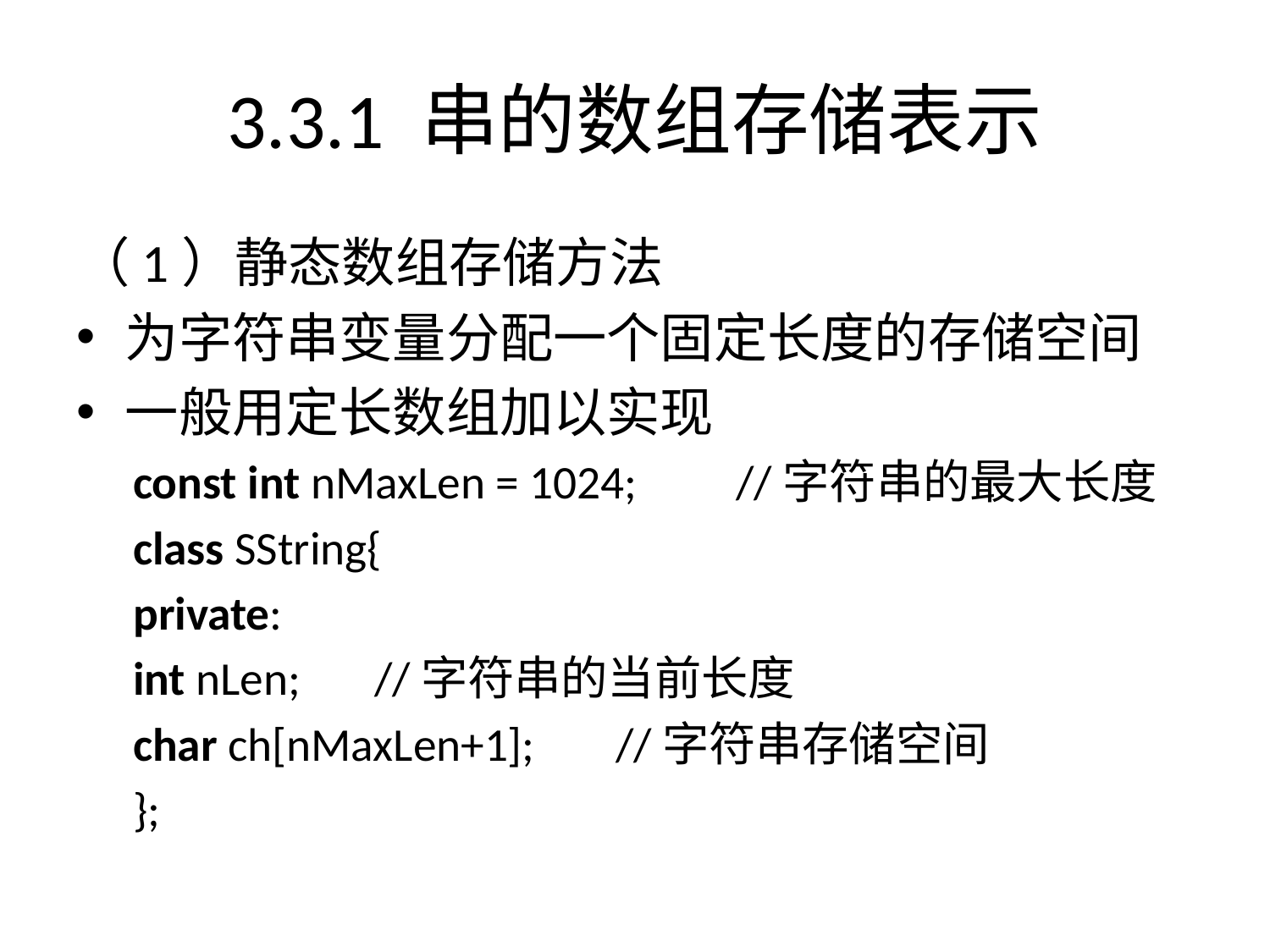

# 3.3.1 串的数组存储表示
（1）静态数组存储方法
为字符串变量分配一个固定长度的存储空间
一般用定长数组加以实现
const int nMaxLen = 1024;	//字符串的最大长度
class SString{
private:
	int nLen;	//字符串的当前长度
	char ch[nMaxLen+1];	//字符串存储空间
};